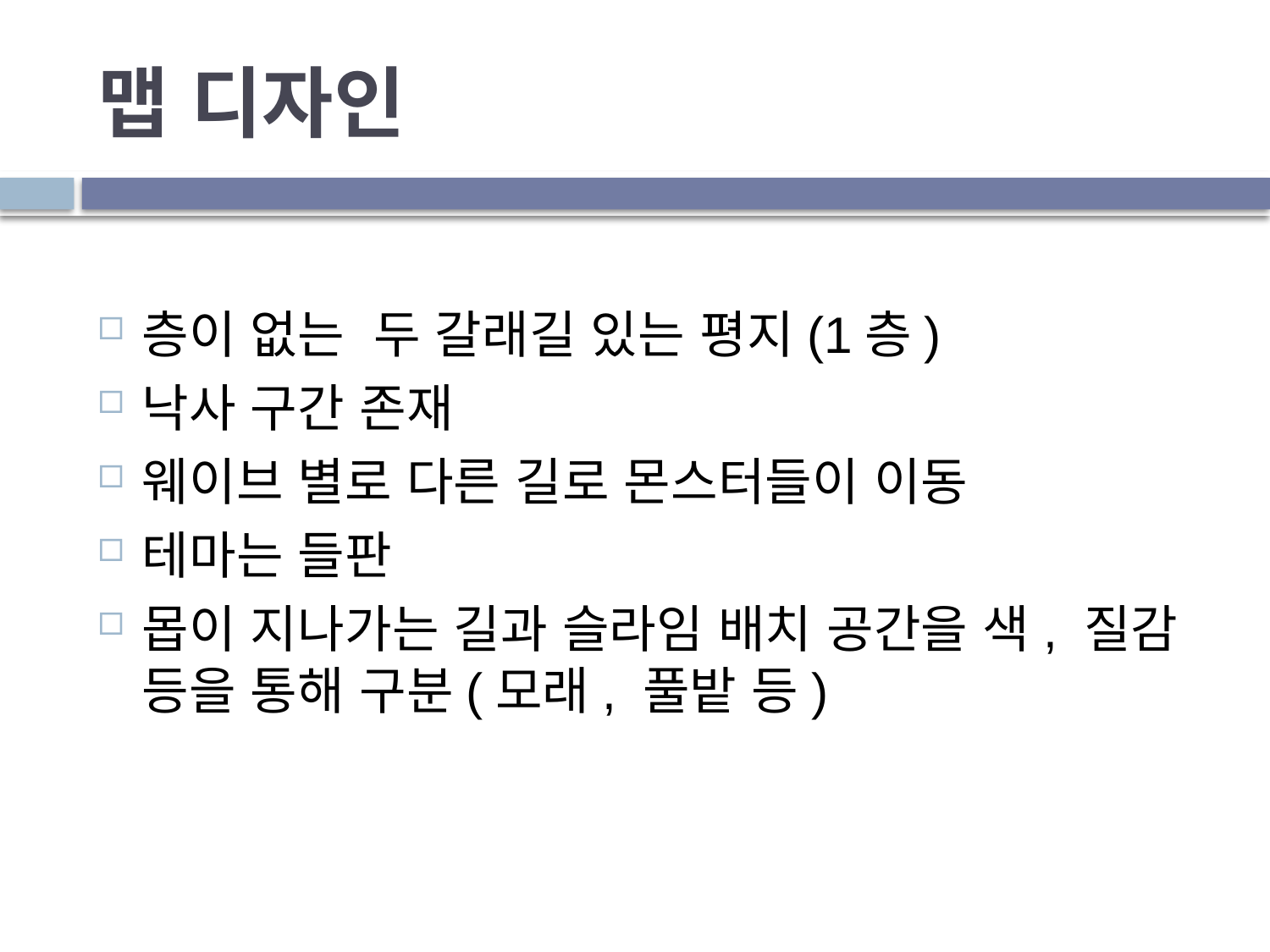

# 맵 디자인

층이 없는  두 갈래길 있는 평지(1층)
낙사 구간 존재
웨이브 별로 다른 길로 몬스터들이 이동
테마는 들판
몹이 지나가는 길과 슬라임 배치 공간을 색, 질감 등을 통해 구분(모래, 풀밭 등)